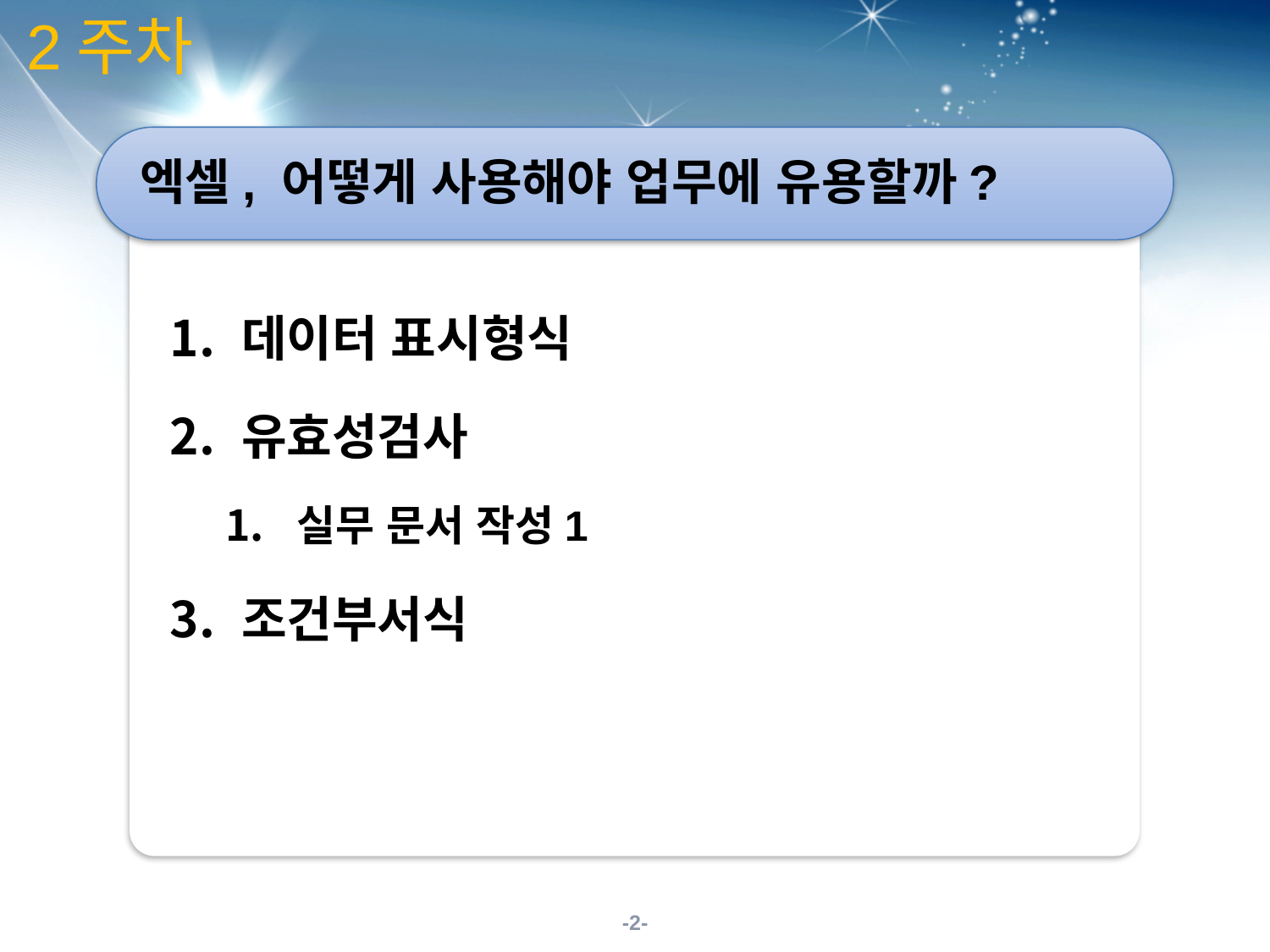

2주차
엑셀, 어떻게 사용해야 업무에 유용할까?
데이터 표시형식
유효성검사
실무 문서 작성1
조건부서식
-2-